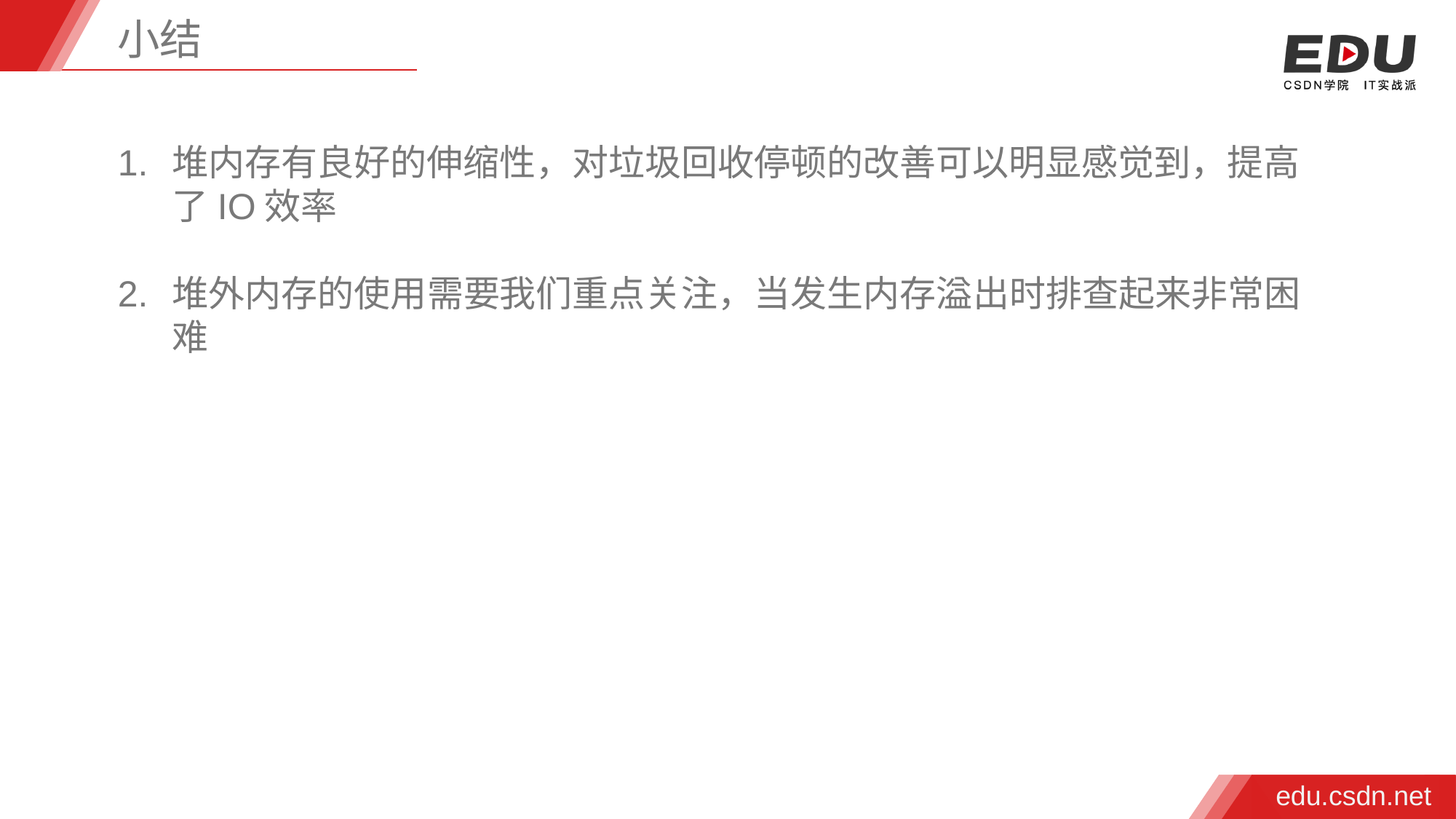

小结
堆内存有良好的伸缩性，对垃圾回收停顿的改善可以明显感觉到，提高了IO效率

堆外内存的使用需要我们重点关注，当发生内存溢出时排查起来非常困难

edu.csdn.net